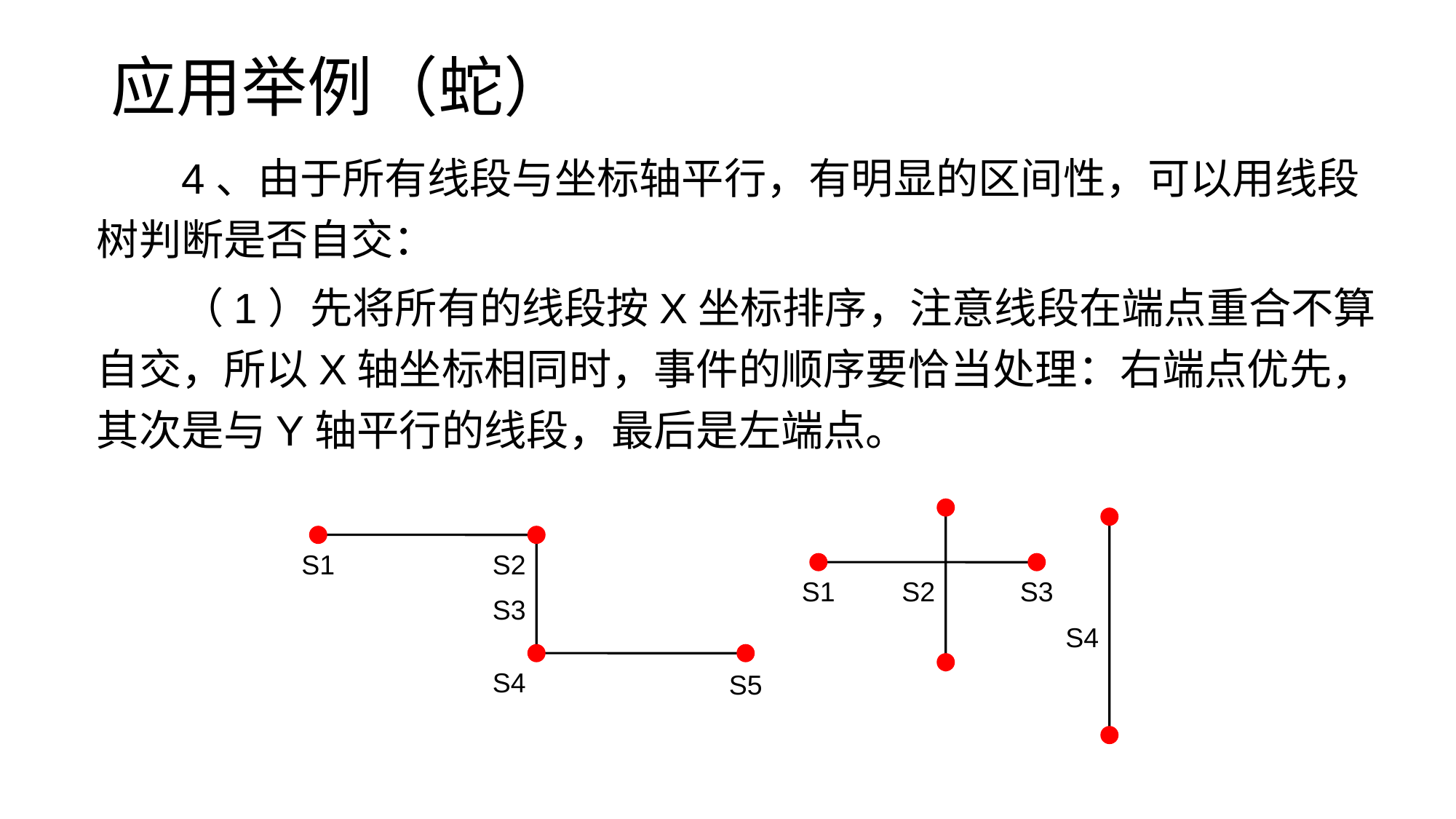

# 应用举例（蛇）
4、由于所有线段与坐标轴平行，有明显的区间性，可以用线段树判断是否自交：
（1）先将所有的线段按X坐标排序，注意线段在端点重合不算自交，所以X轴坐标相同时，事件的顺序要恰当处理：右端点优先，其次是与Y轴平行的线段，最后是左端点。

S1
S2

S1
S2
S3
S3
S4

S4
S5